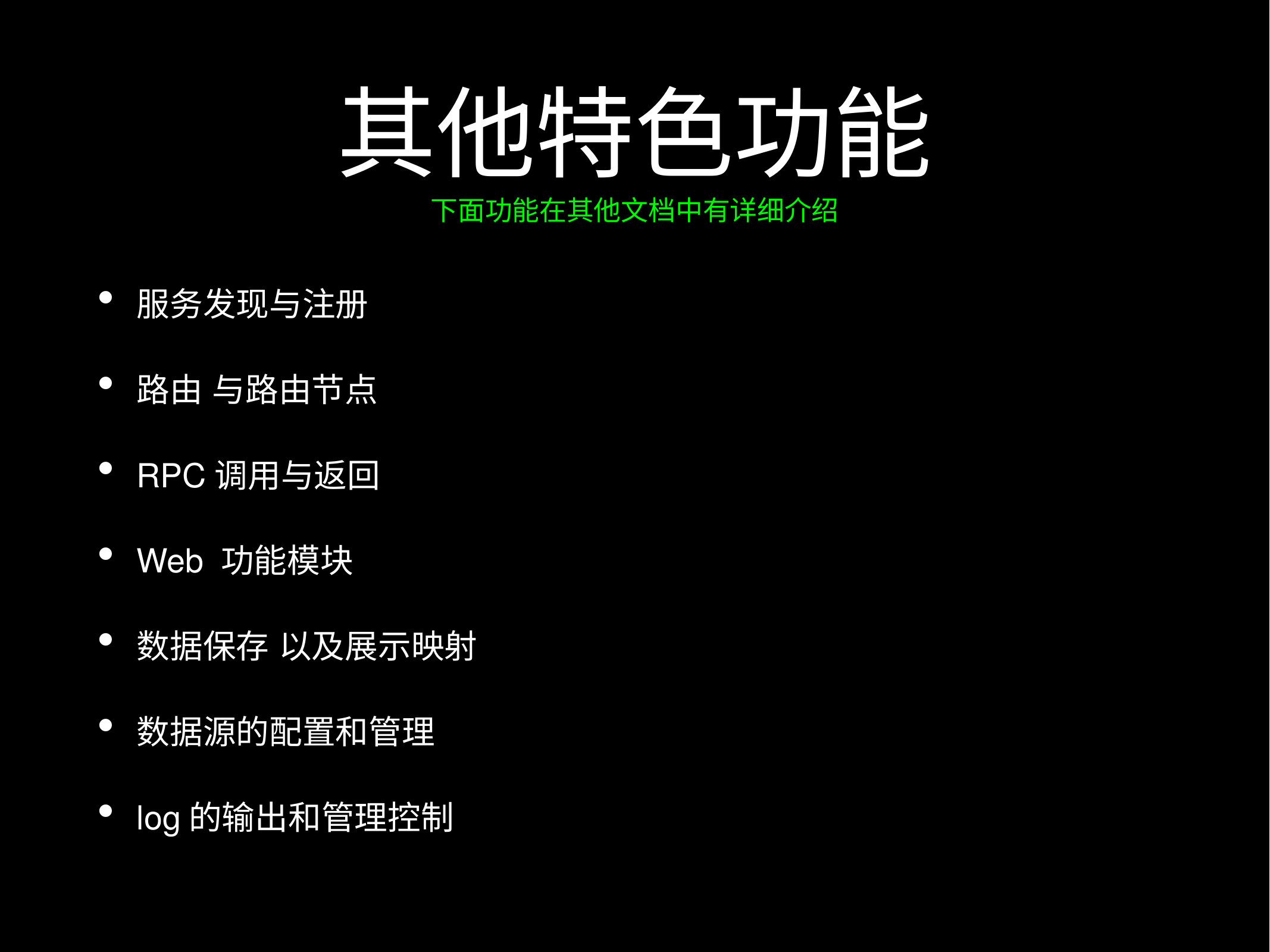

# 其他特色功能
下面功能在其他文档中有详细介绍
服务发现与注册
路由 与路由节点
RPC调用与返回
Web 功能模块
数据保存 以及展示映射
数据源的配置和管理
log的输出和管理控制